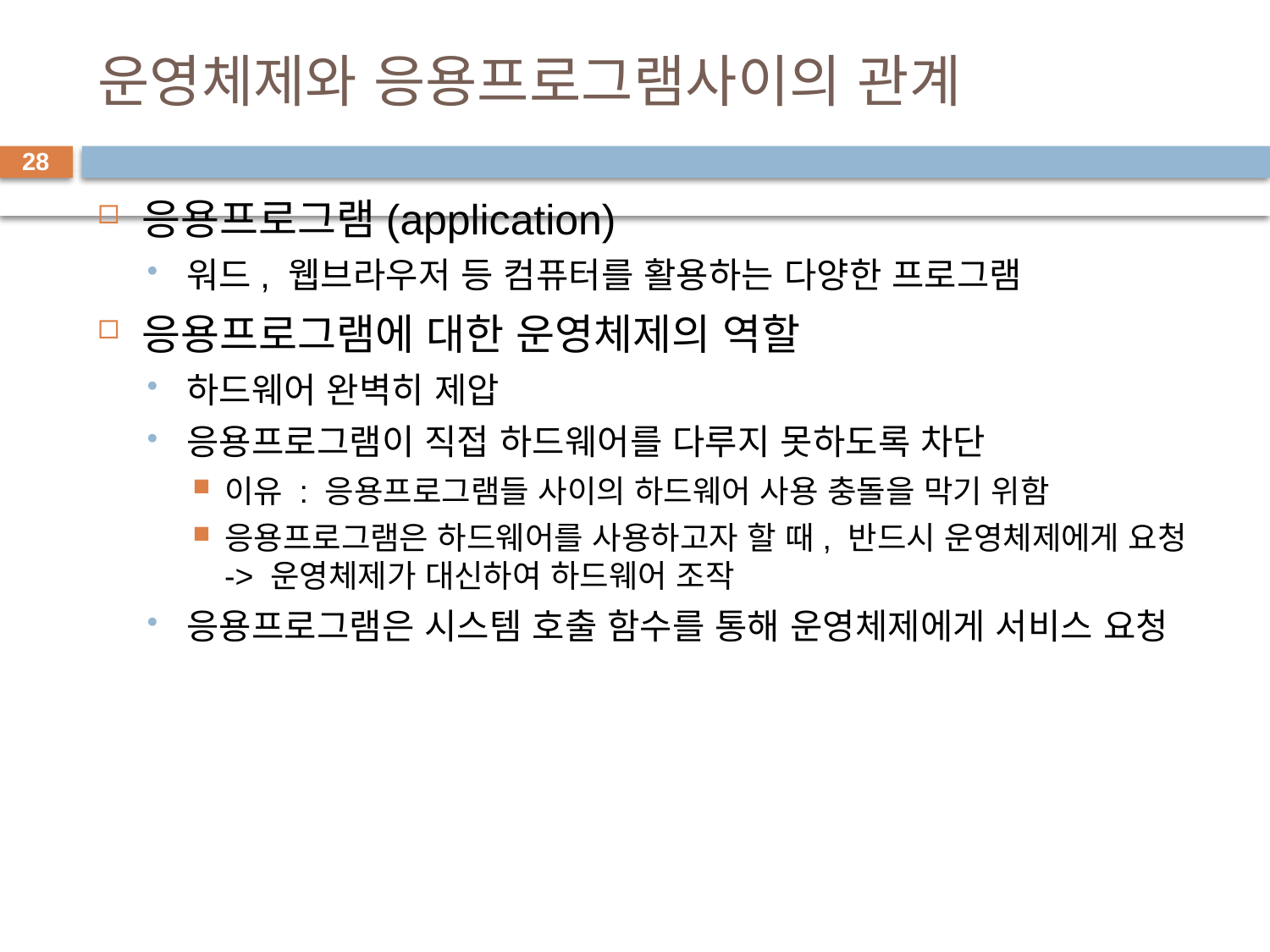

# 운영체제와 응용프로그램사이의 관계
28
응용프로그램(application)
워드, 웹브라우저 등 컴퓨터를 활용하는 다양한 프로그램
응용프로그램에 대한 운영체제의 역할
하드웨어 완벽히 제압
응용프로그램이 직접 하드웨어를 다루지 못하도록 차단
이유 : 응용프로그램들 사이의 하드웨어 사용 충돌을 막기 위함
응용프로그램은 하드웨어를 사용하고자 할 때, 반드시 운영체제에게 요청 -> 운영체제가 대신하여 하드웨어 조작
응용프로그램은 시스템 호출 함수를 통해 운영체제에게 서비스 요청